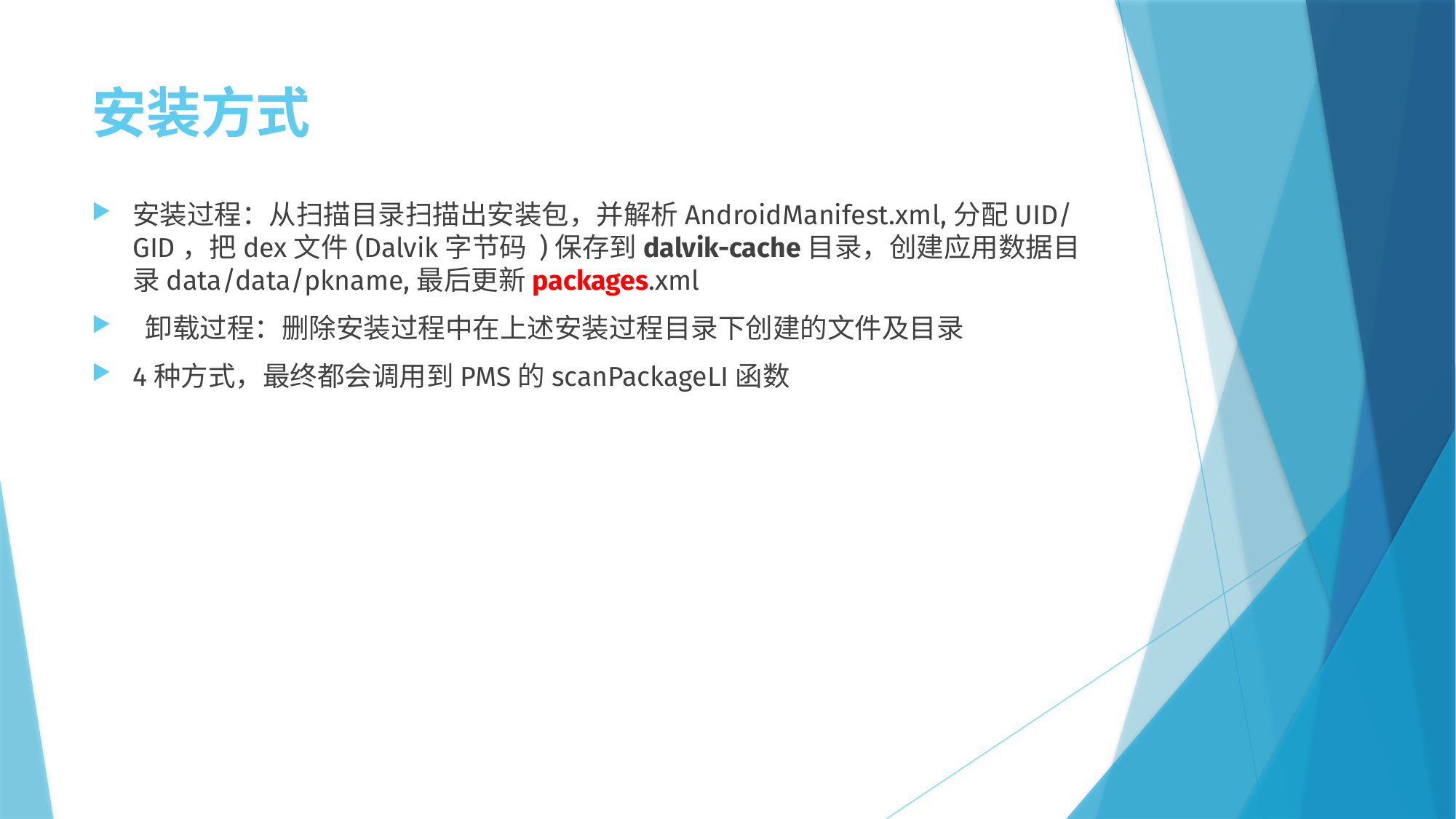

# 安装方式
安装过程：从扫描目录扫描出安装包，并解析AndroidManifest.xml,分配UID/GID，把dex文件(Dalvik字节码 )保存到dalvik-cache目录，创建应用数据目录data/data/pkname,最后更新packages.xml
 卸载过程：删除安装过程中在上述安装过程目录下创建的文件及目录
4种方式，最终都会调用到PMS的scanPackageLI函数